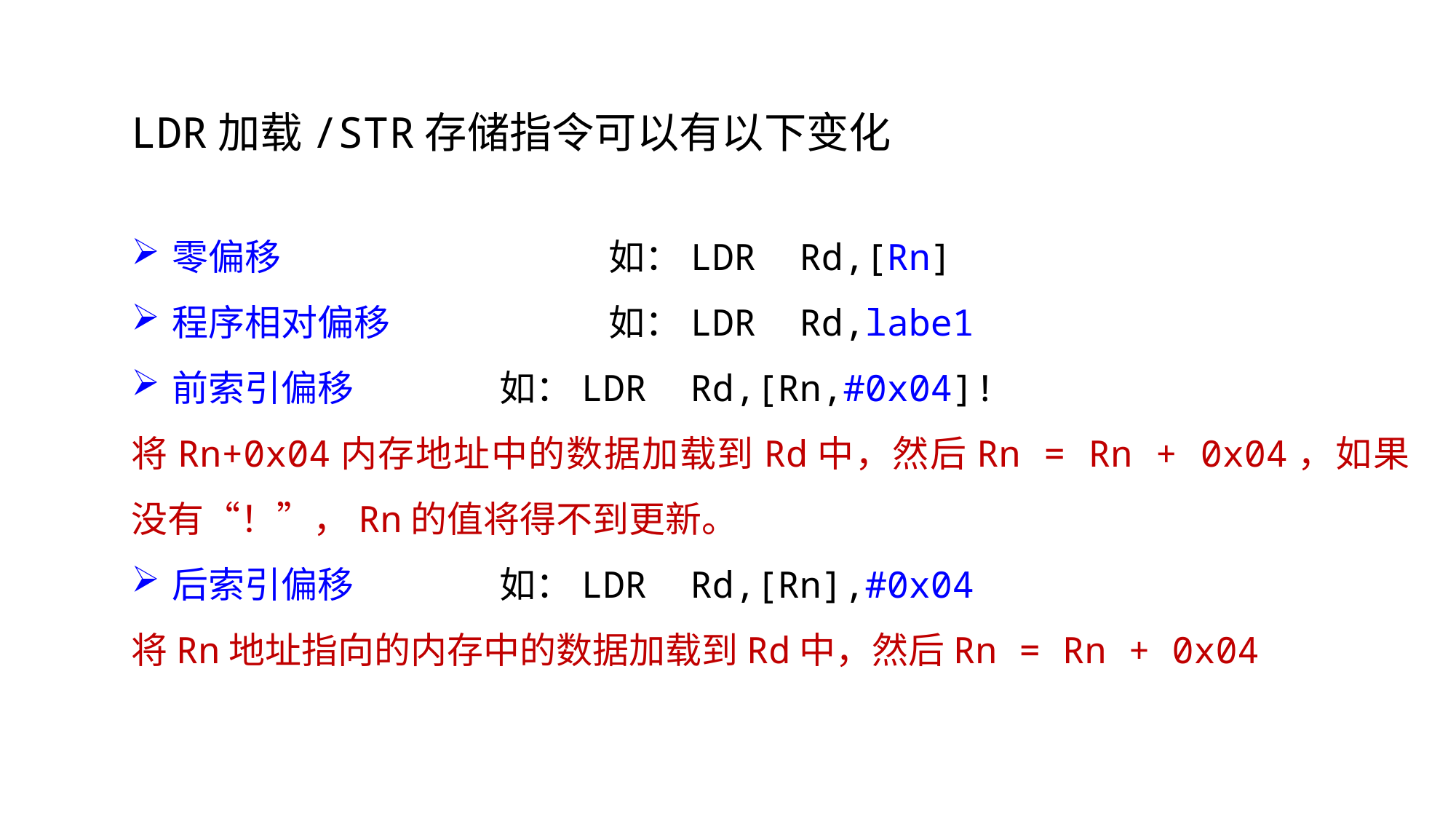

LDR加载/STR存储指令可以有以下变化
零偏移			如：LDR  Rd,[Rn]
程序相对偏移		如：LDR  Rd,labe1
前索引偏移		如：LDR  Rd,[Rn,#0x04]!
将Rn+0x04内存地址中的数据加载到Rd中，然后Rn = Rn + 0x04，如果没有“！”，Rn的值将得不到更新。
后索引偏移		如：LDR  Rd,[Rn],#0x04
将Rn地址指向的内存中的数据加载到Rd中，然后Rn = Rn + 0x04